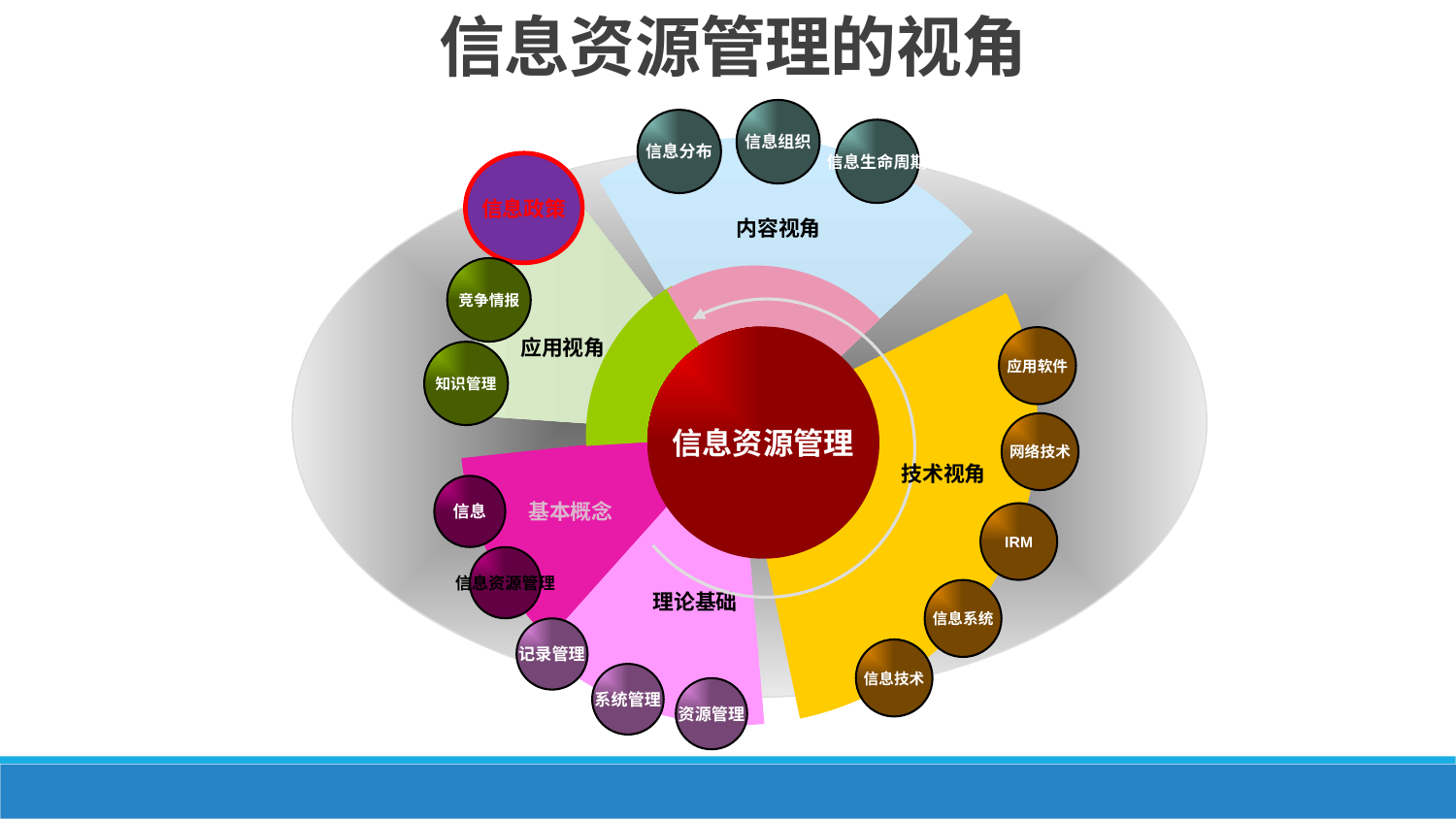

信息资源管理的视角
信息组织
信息分布
信息生命周期

信息政策
内容视角
竞争情报

信息资源管理
应用视角
应用软件
知识管理
网络技术
技术视角
信息
基本概念
IRM
信息资源管理
信息系统
理论基础
记录管理
信息技术
系统管理
资源管理